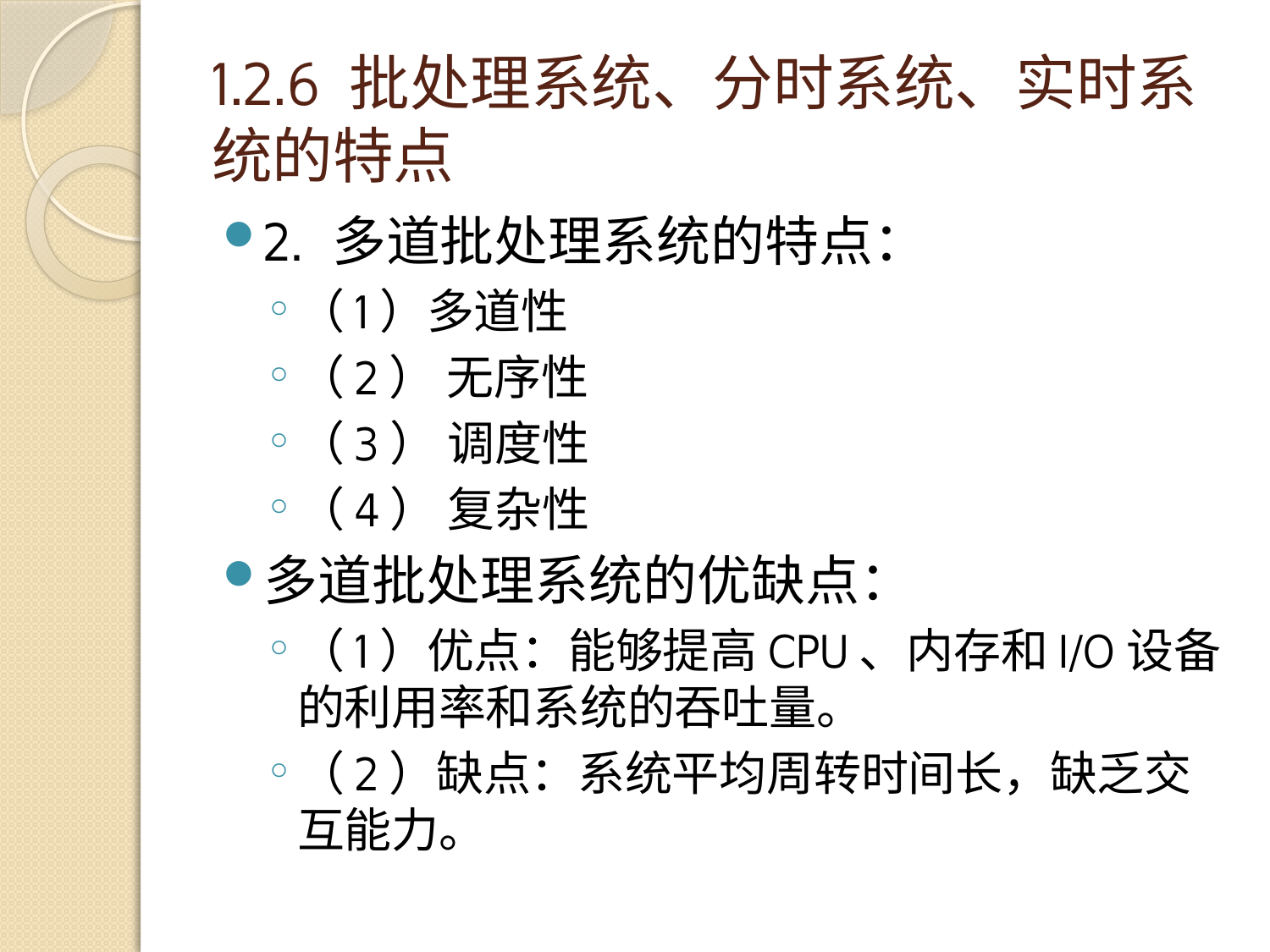

# 1.2.6 批处理系统、分时系统、实时系统的特点
2. 多道批处理系统的特点：
（1）多道性
（2） 无序性
（3） 调度性
（4） 复杂性
多道批处理系统的优缺点：
（1）优点：能够提高CPU、内存和I/O设备的利用率和系统的吞吐量。
（2）缺点：系统平均周转时间长，缺乏交互能力。